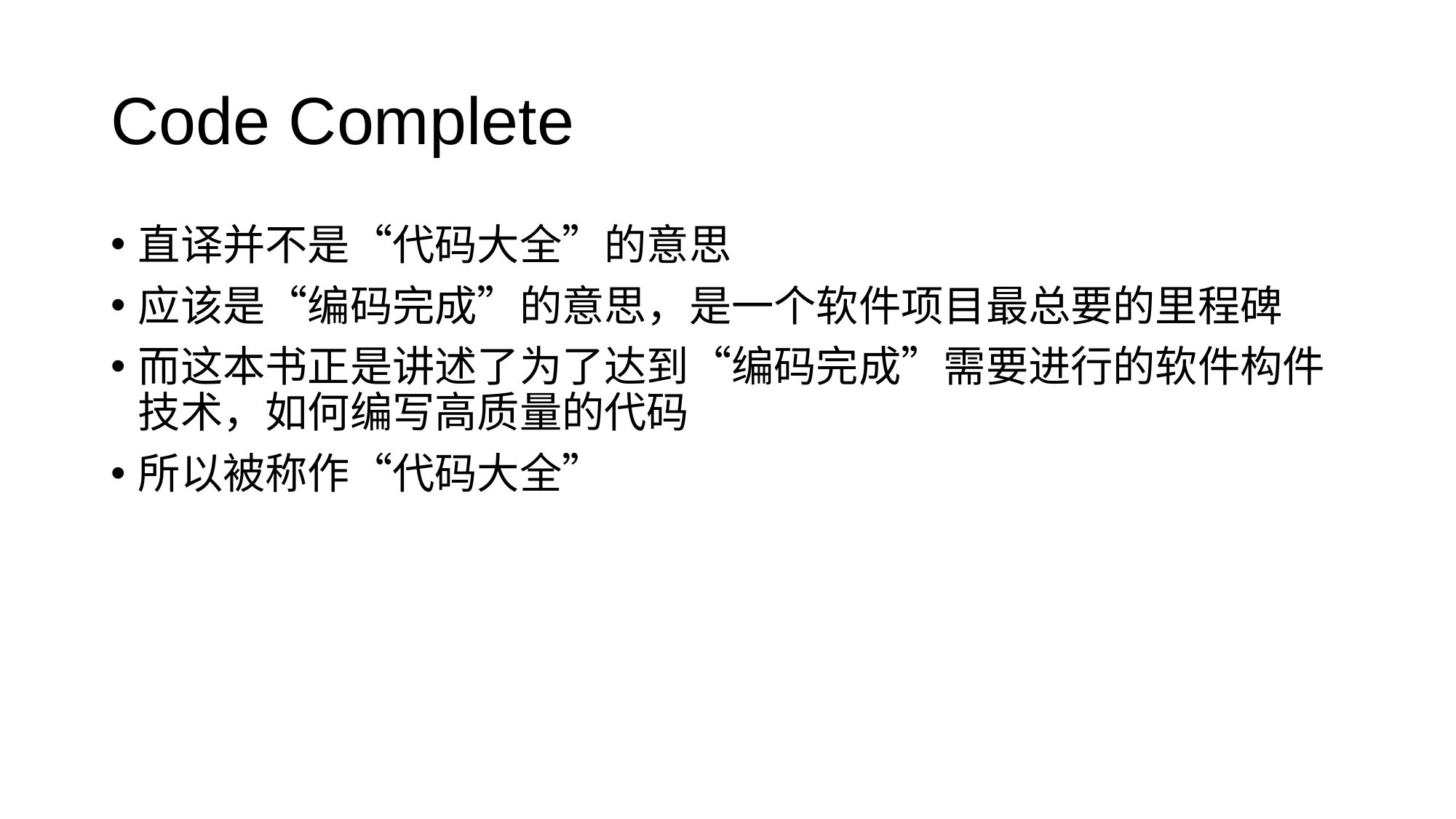

# Code Complete
直译并不是“代码大全”的意思
应该是“编码完成”的意思，是一个软件项目最总要的里程碑
而这本书正是讲述了为了达到“编码完成”需要进行的软件构件技术，如何编写高质量的代码
所以被称作“代码大全”